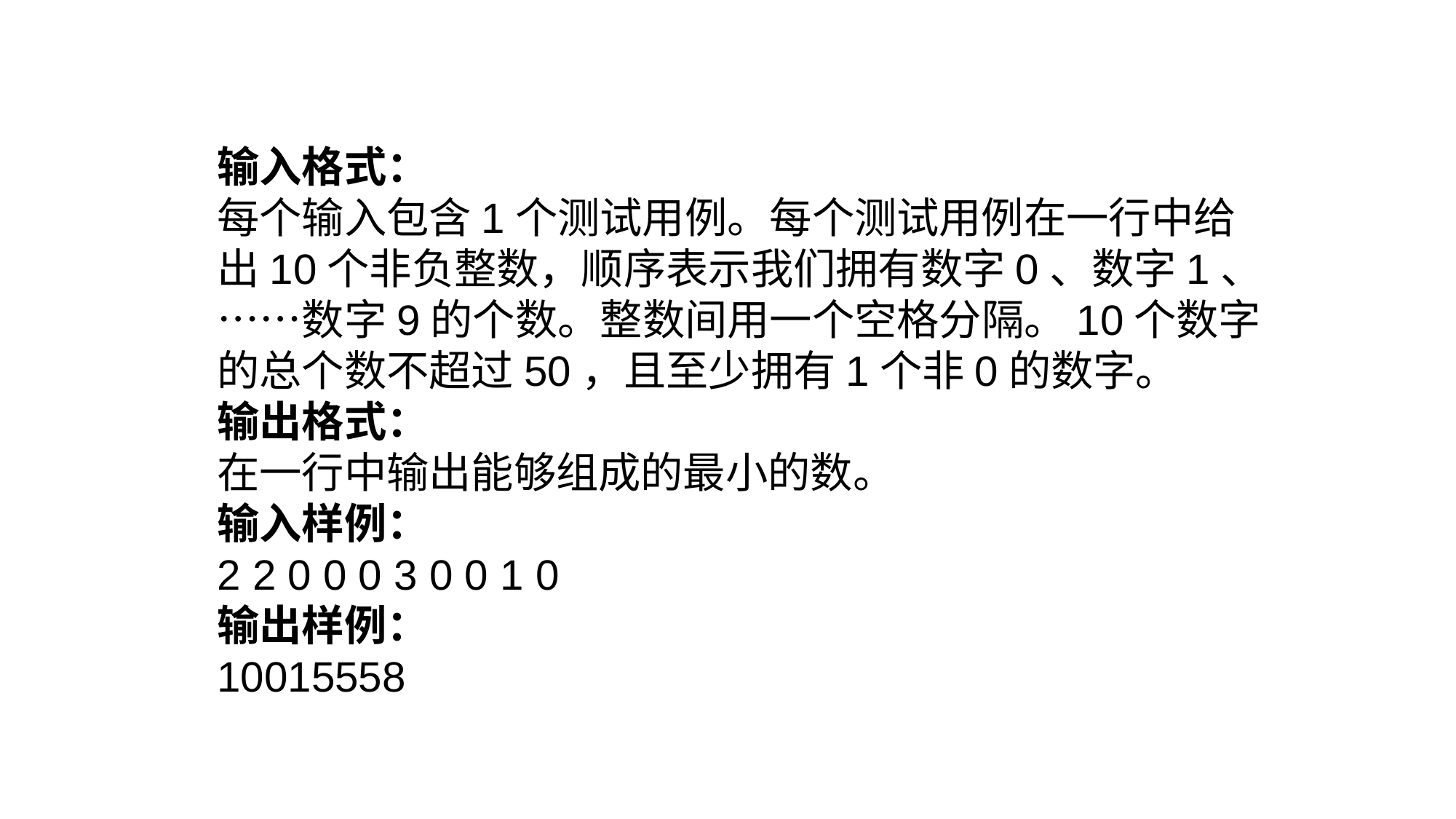

输入格式：
每个输入包含1个测试用例。每个测试用例在一行中给出10个非负整数，顺序表示我们拥有数字0、数字1、……数字9的个数。整数间用一个空格分隔。10个数字的总个数不超过50，且至少拥有1个非0的数字。
输出格式：
在一行中输出能够组成的最小的数。
输入样例：
2 2 0 0 0 3 0 0 1 0
输出样例：
10015558